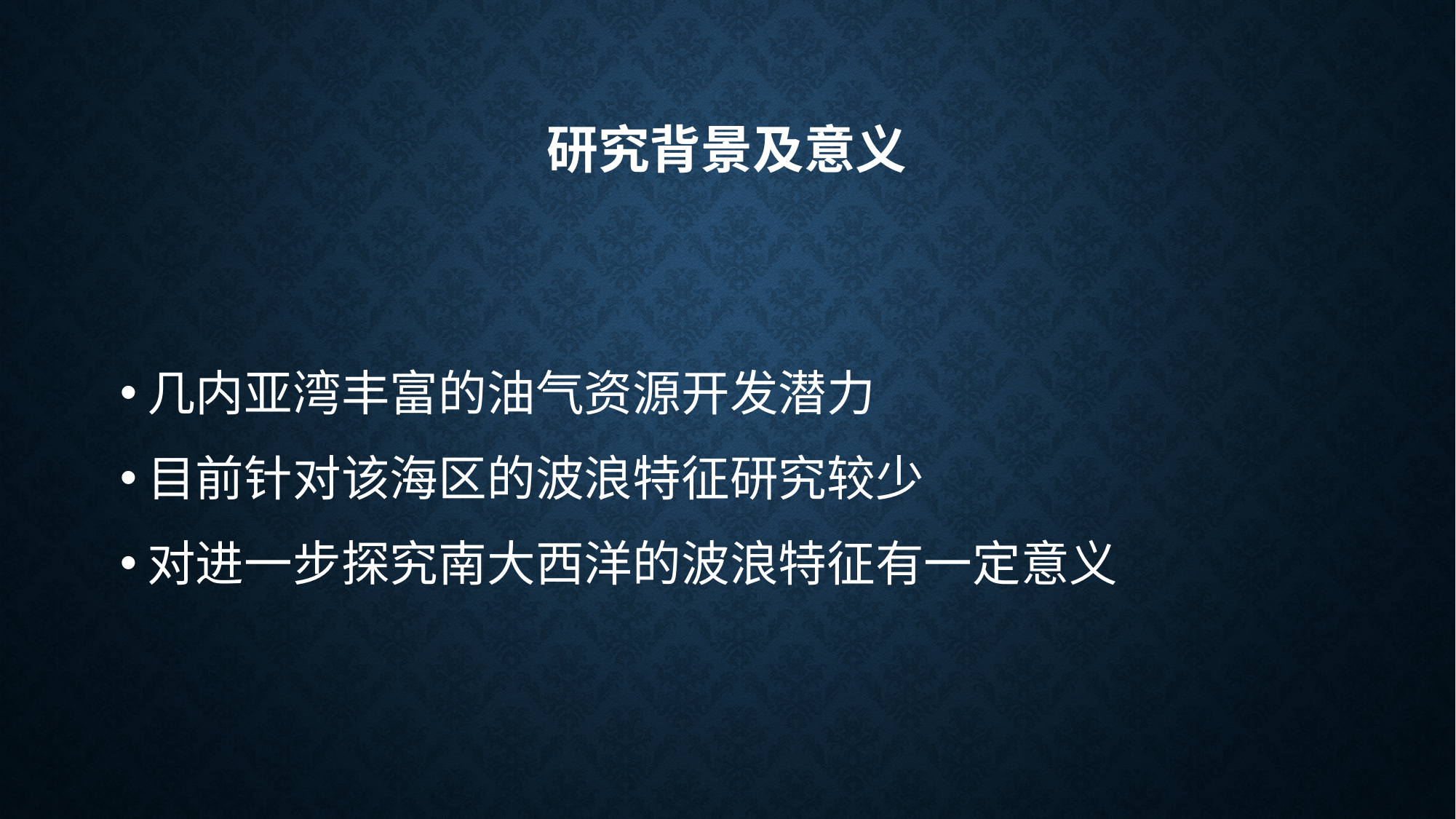

# 研究背景及意义
几内亚湾丰富的油气资源开发潜力
目前针对该海区的波浪特征研究较少
对进一步探究南大西洋的波浪特征有一定意义